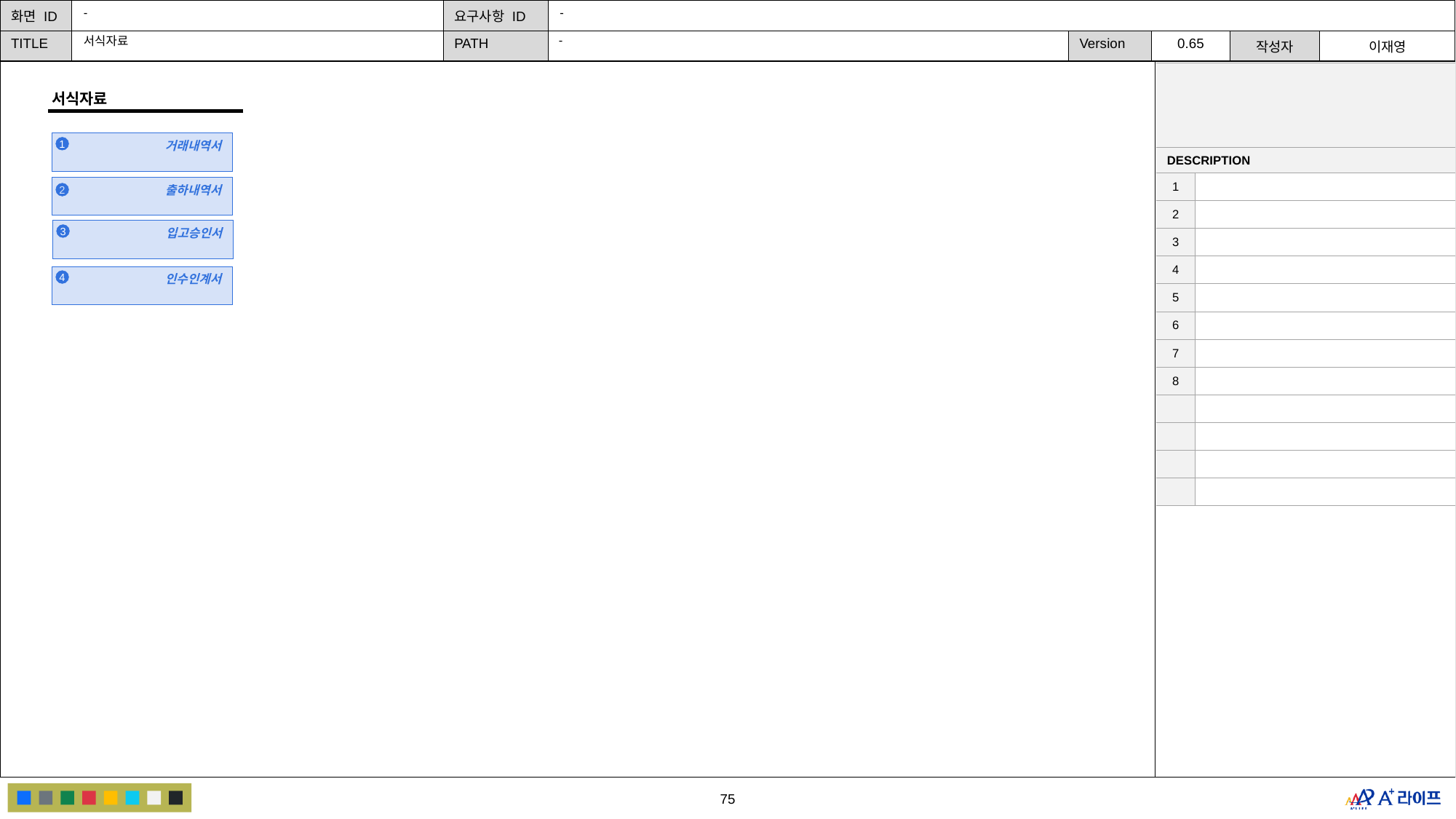

-
-
-
서식자료
|  |  |
| --- | --- |
| DESCRIPTION |  |
| 1 |  |
| 2 |  |
| 3 |  |
| 4 |  |
| 5 |  |
| 6 |  |
| 7 |  |
| 8 |  |
|  |  |
|  |  |
|  |  |
|  |  |
서식자료
거래내역서
1
출하내역서
2
입고승인서
3
인수인계서
4